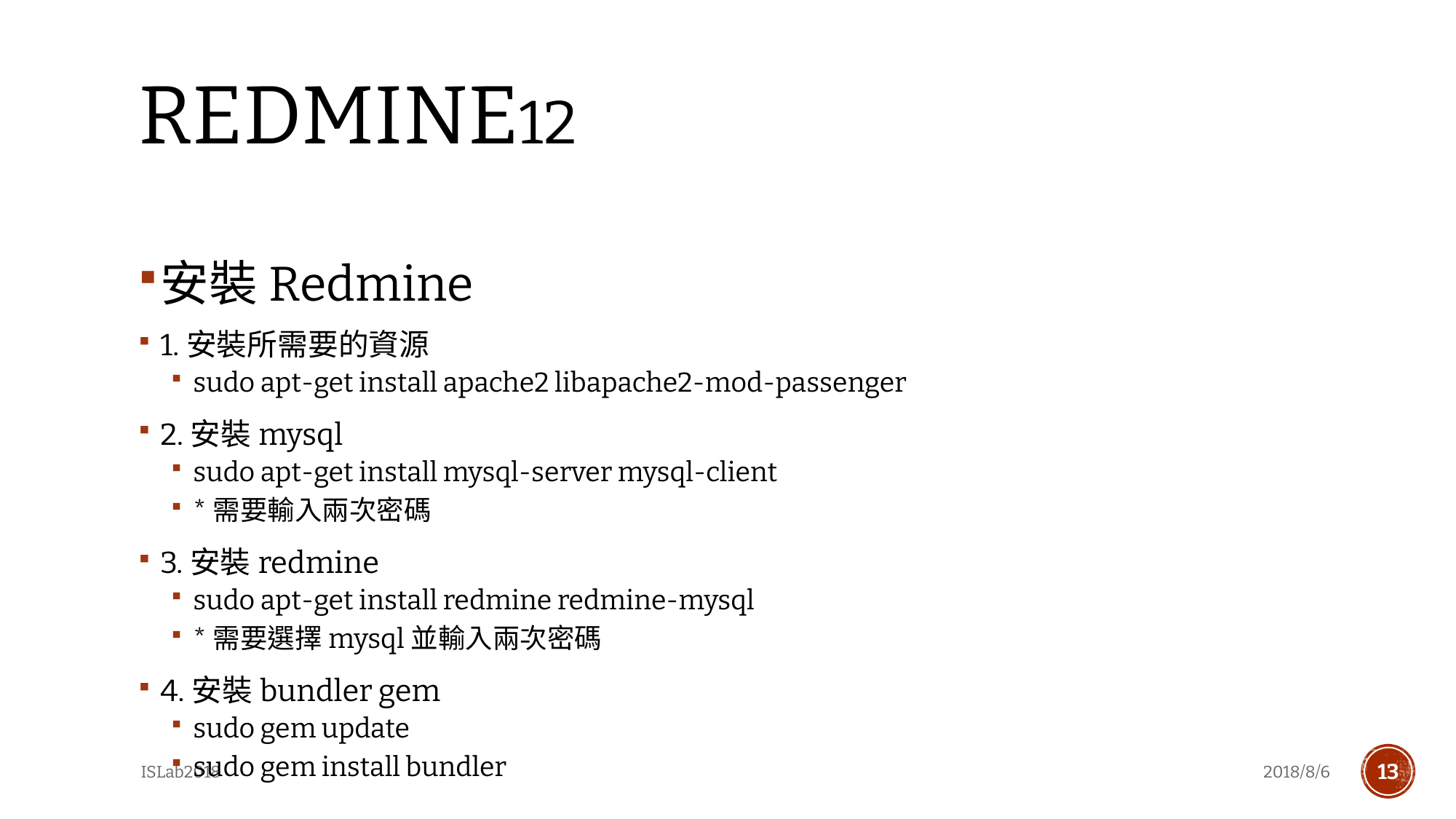

# REDMINE12
安裝Redmine
1.安裝所需要的資源
sudo apt-get install apache2 libapache2-mod-passenger
2.安裝mysql
sudo apt-get install mysql-server mysql-client
*需要輸入兩次密碼
3.安裝redmine
sudo apt-get install redmine redmine-mysql
*需要選擇mysql並輸入兩次密碼
4.安裝bundler gem
sudo gem update
sudo gem install bundler
ISLab2018
2018/8/6
13